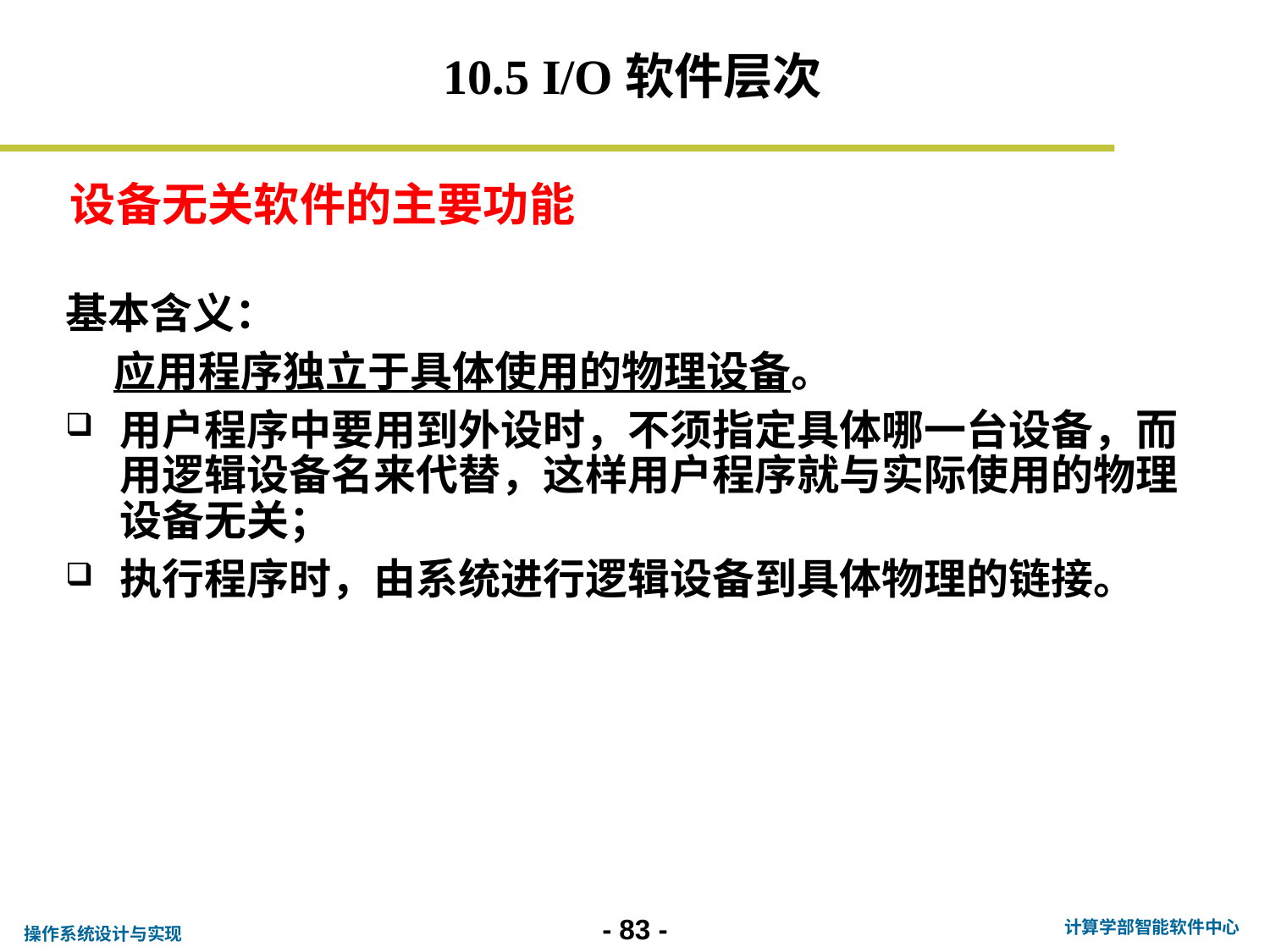

10.5 I/O软件层次
设备无关软件的主要功能
基本含义：
    应用程序独立于具体使用的物理设备。
用户程序中要用到外设时，不须指定具体哪一台设备，而用逻辑设备名来代替，这样用户程序就与实际使用的物理设备无关；
执行程序时，由系统进行逻辑设备到具体物理的链接。